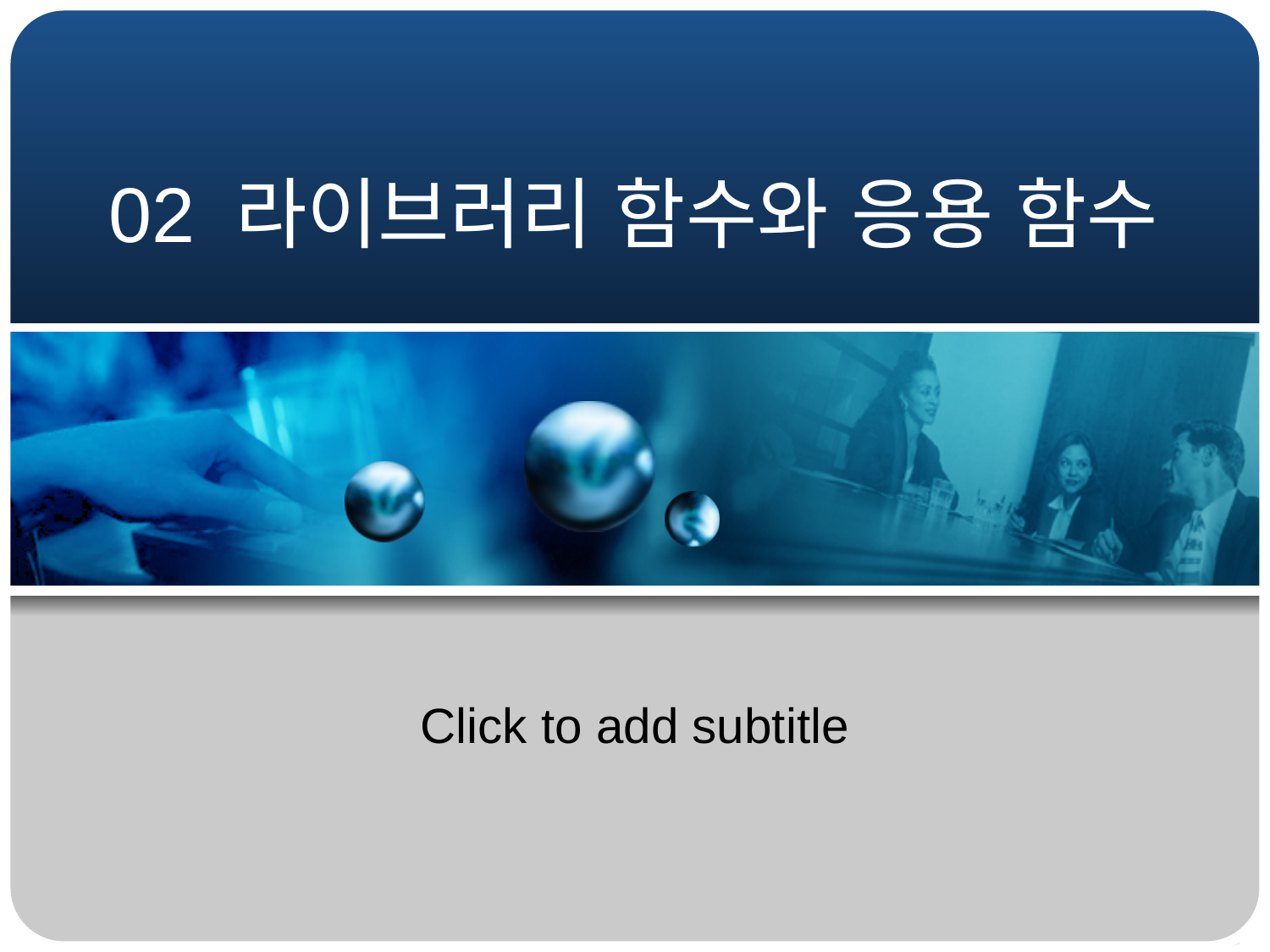

# 02 라이브러리 함수와 응용 함수
Click to add subtitle